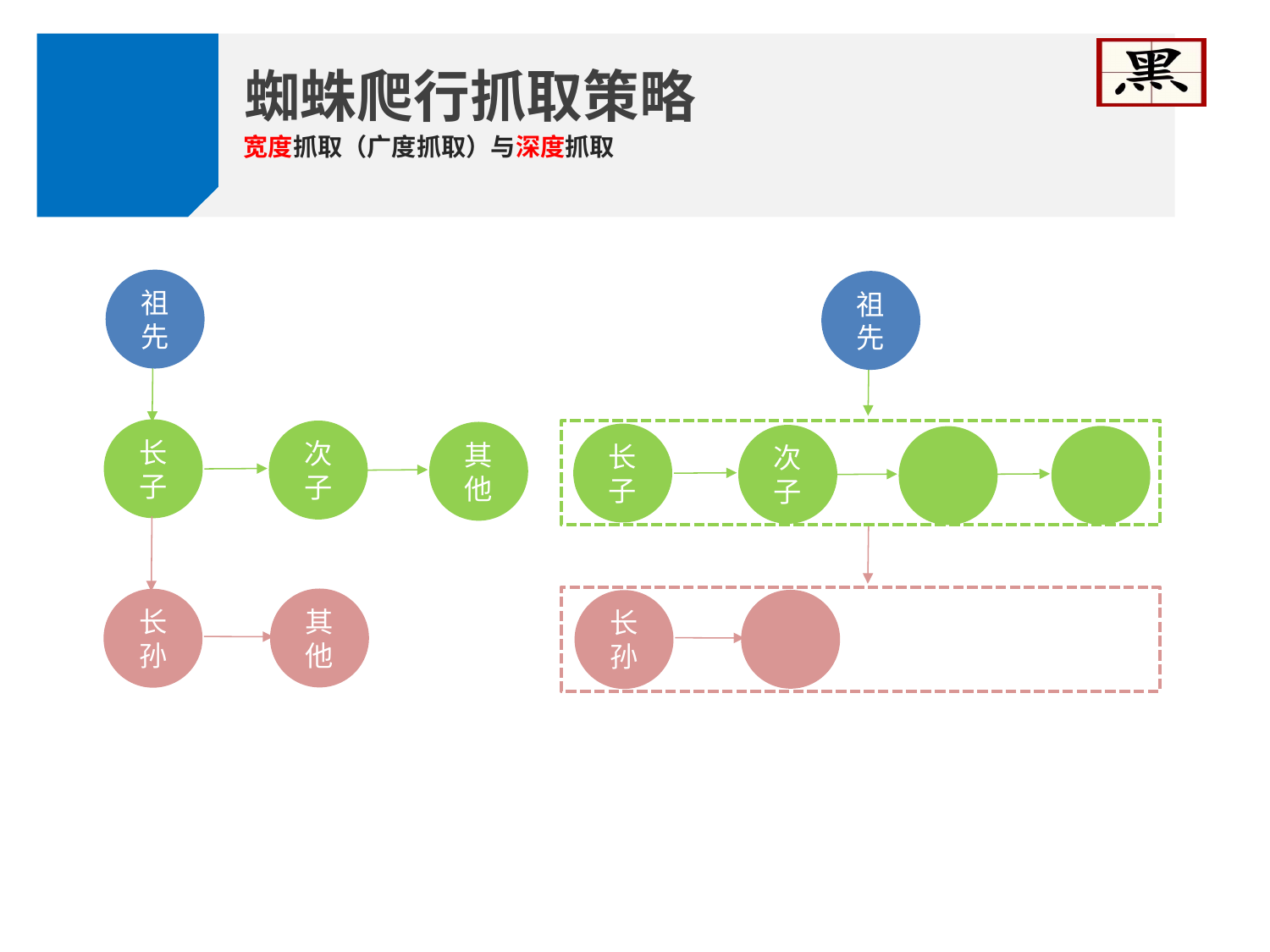

蜘蛛爬行抓取策略
宽度抓取（广度抓取）与深度抓取
祖先
祖先
长子
次子

其他
长子
次子

其他
长孙

长孙